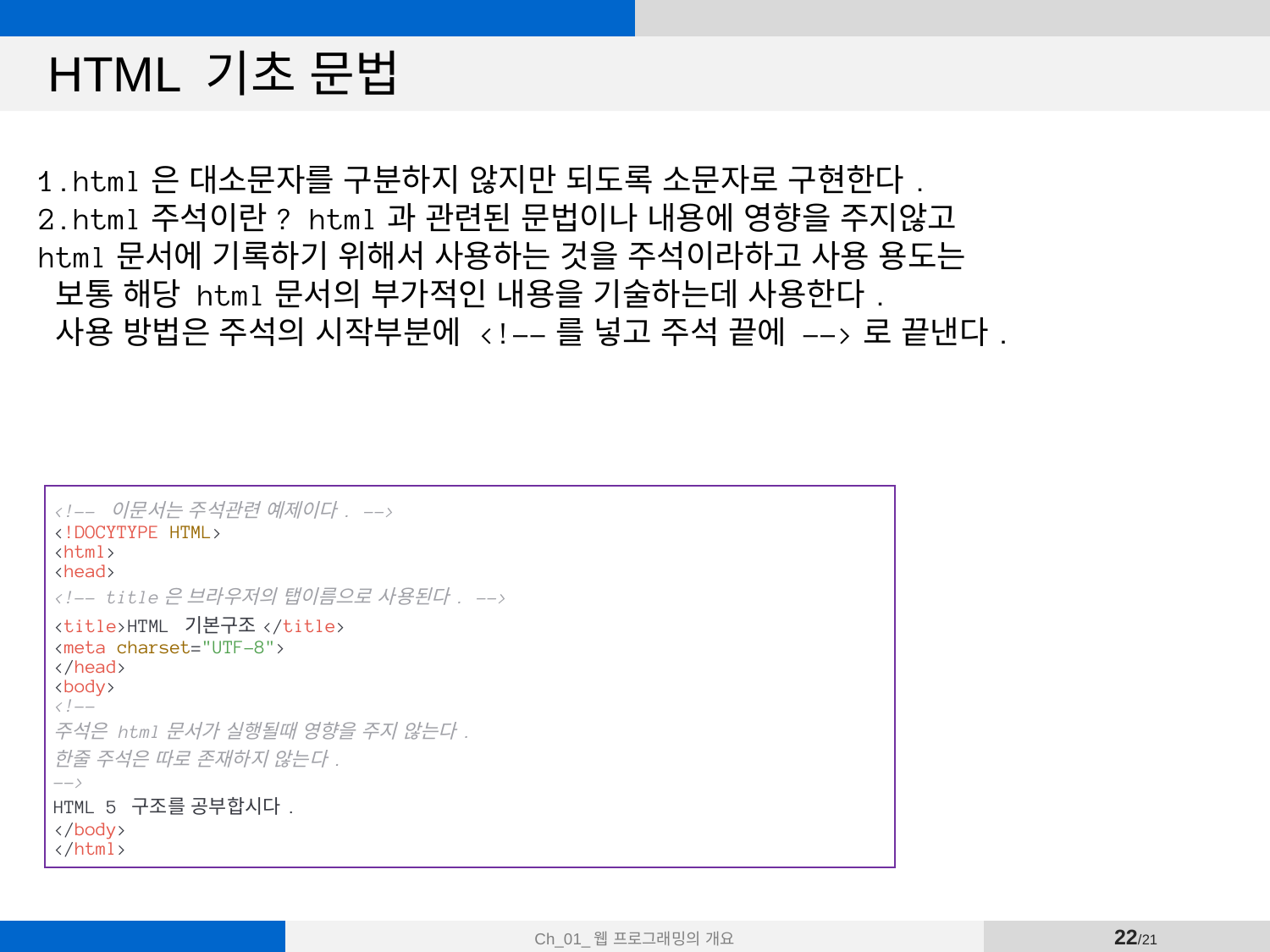

# HTML 기초 문법
1.html은 대소문자를 구분하지 않지만 되도록 소문자로 구현한다.
2.html주석이란? html과 관련된 문법이나 내용에 영향을 주지않고
html문서에 기록하기 위해서 사용하는 것을 주석이라하고 사용 용도는
 보통 해당 html문서의 부가적인 내용을 기술하는데 사용한다.
 사용 방법은 주석의 시작부분에 <!--를 넣고 주석 끝에 -->로 끝낸다.

| <!-- 이문서는 주석관련 예제이다. --> <!DOCYTYPE HTML> <html> <head> <!-- title은 브라우저의 탭이름으로 사용된다. --> <title>HTML 기본구조</title> <meta charset="UTF-8"> </head> <body> <!-- 주석은 html문서가 실행될때 영향을 주지 않는다. 한줄 주석은 따로 존재하지 않는다. --> HTML 5 구조를 공부합시다. </body> </html> |
| --- |